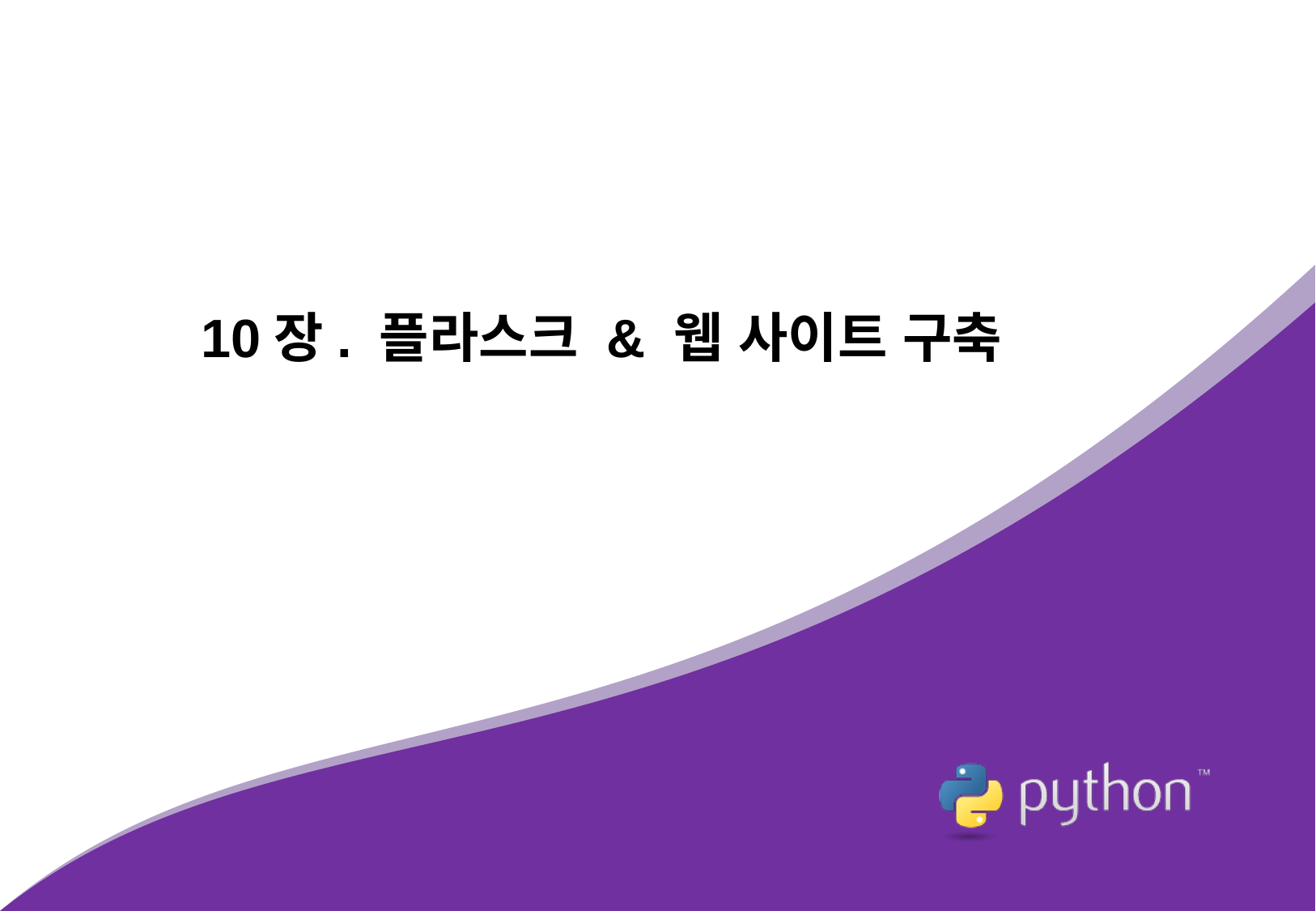

# 10장. 플라스크 & 웹 사이트 구축